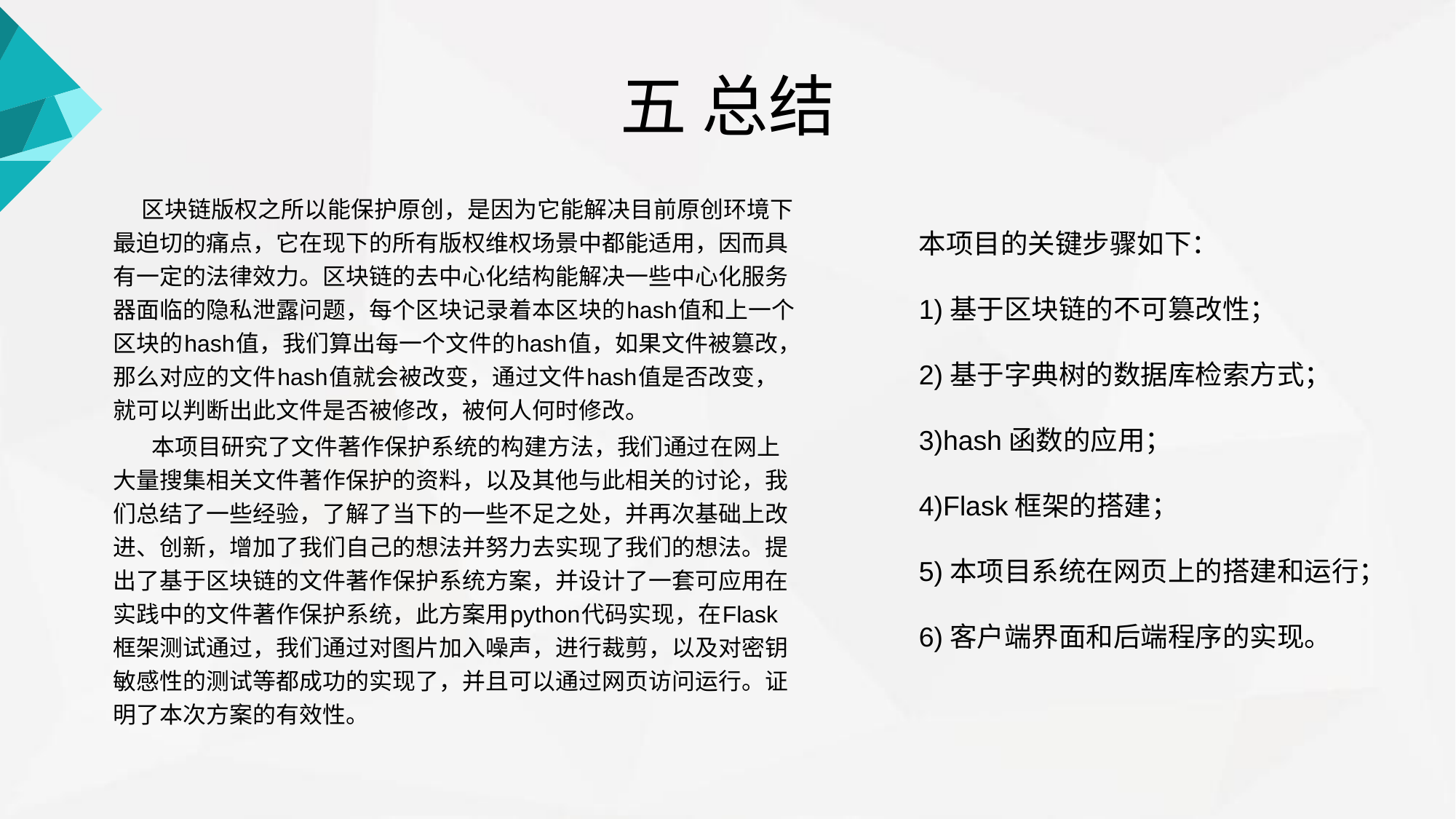

# 五 总结
       区块链版权之所以能保护原创，是因为它能解决目前原创环境下最迫切的痛点，它在现下的所有版权维权场景中都能适用，因而具有一定的法律效力。区块链的去中心化结构能解决一些中心化服务器面临的隐私泄露问题，每个区块记录着本区块的hash值和上一个区块的hash值，我们算出每一个文件的hash值，如果文件被篡改，那么对应的文件hash值就会被改变，通过文件hash值是否改变，就可以判断出此文件是否被修改，被何人何时修改。
       本项目研究了文件著作保护系统的构建方法，我们通过在网上大量搜集相关文件著作保护的资料，以及其他与此相关的讨论，我们总结了一些经验，了解了当下的一些不足之处，并再次基础上改进、创新，增加了我们自己的想法并努力去实现了我们的想法。提出了基于区块链的文件著作保护系统方案，并设计了一套可应用在实践中的文件著作保护系统，此方案用python代码实现，在Flask框架测试通过，我们通过对图片加入噪声，进行裁剪，以及对密钥敏感性的测试等都成功的实现了，并且可以通过网页访问运行。证明了本次方案的有效性。
本项目的关键步骤如下：
1)基于区块链的不可篡改性；
2)基于字典树的数据库检索方式；3)hash函数的应用；
4)Flask框架的搭建；
5)本项目系统在网页上的搭建和运行；
6)客户端界面和后端程序的实现。